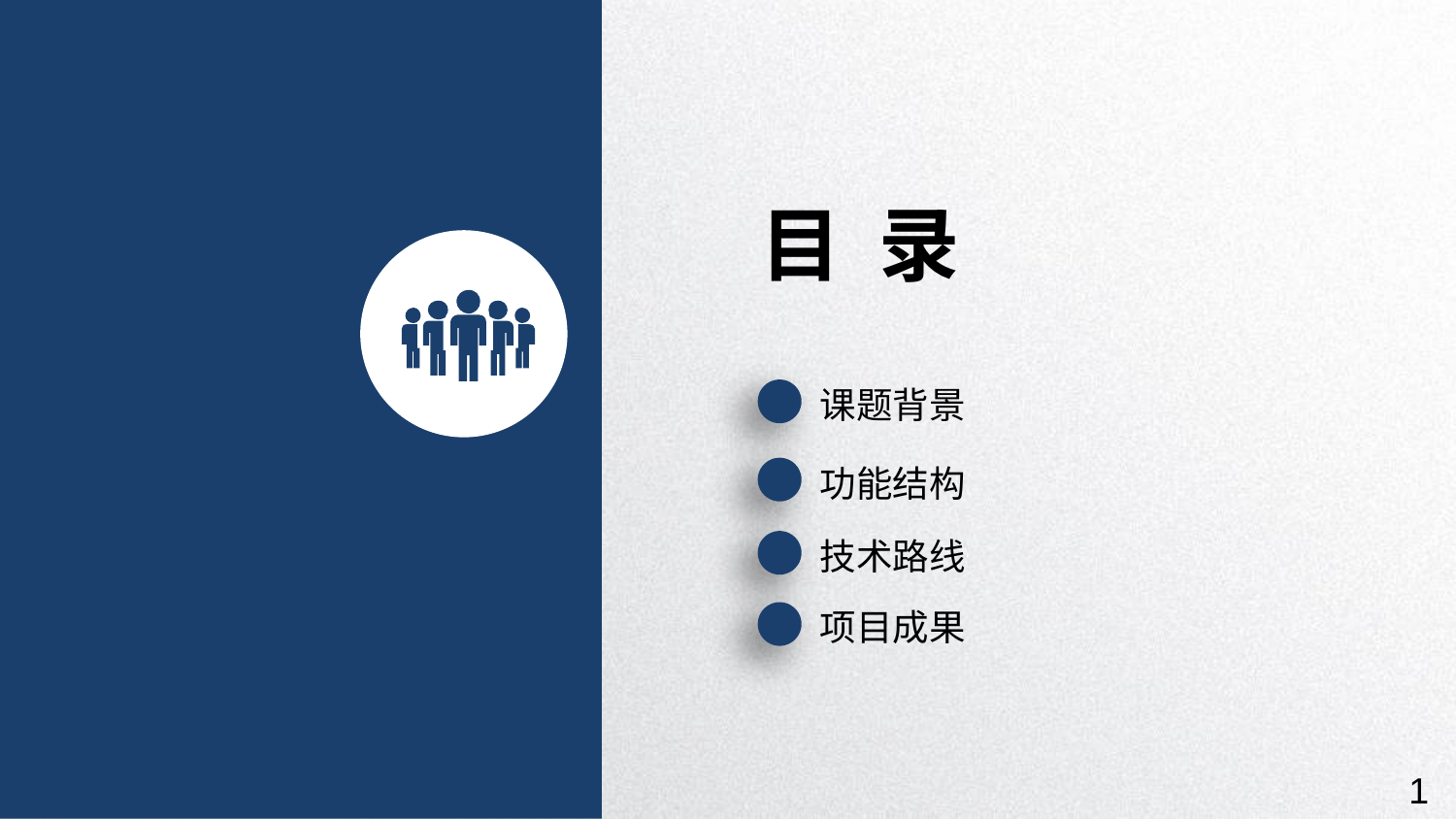

目  录

课题背景

功能结构

技术路线

项目成果

1